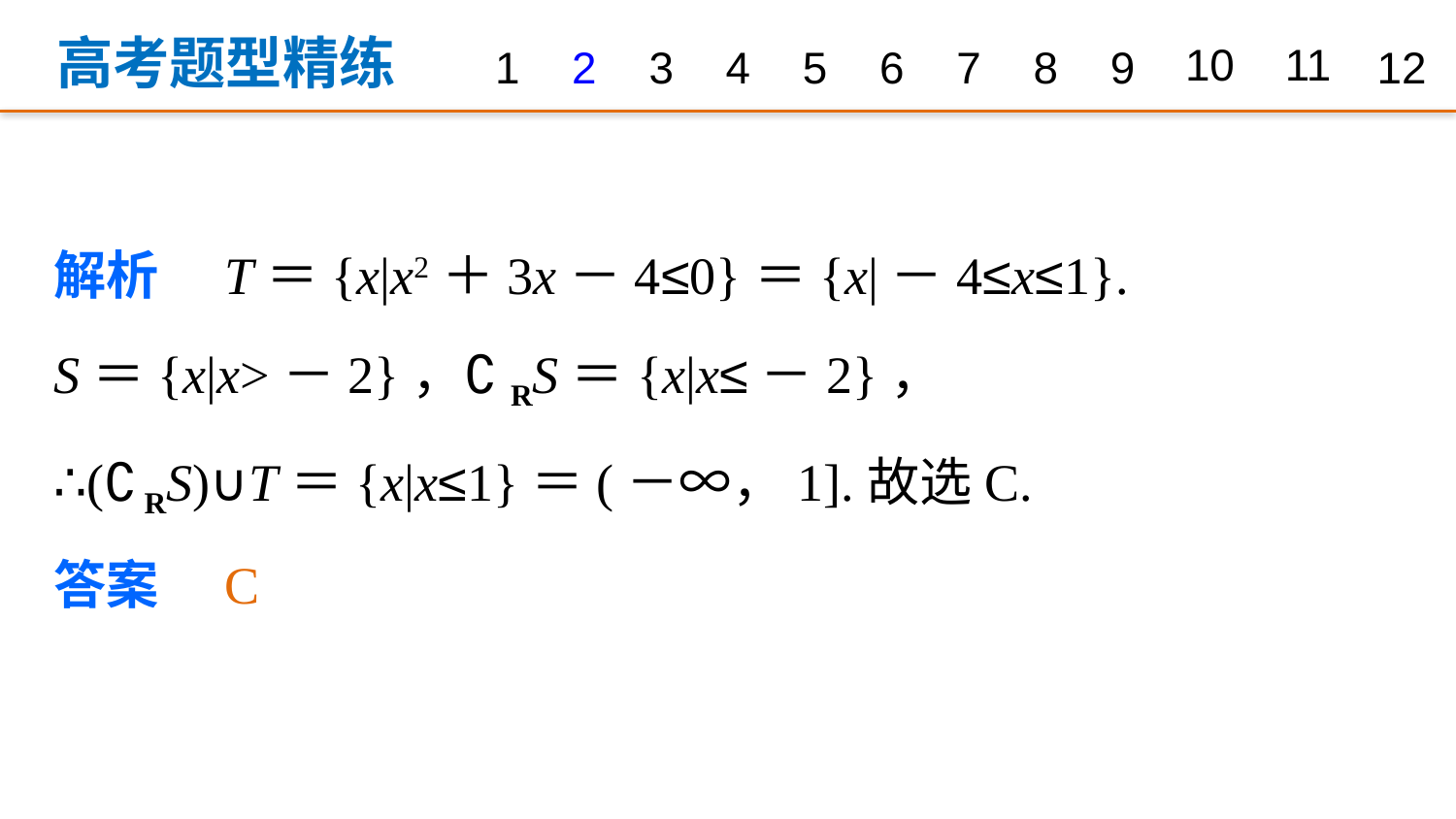

高考题型精练
1
2
3
4
5
6
7
8
9
10
11
12
解析　T＝{x|x2＋3x－4≤0}＝{x|－4≤x≤1}.
S＝{x|x>－2}，∁RS＝{x|x≤－2}，
∴(∁RS)∪T＝{x|x≤1}＝(－∞，1].故选C.
答案　C